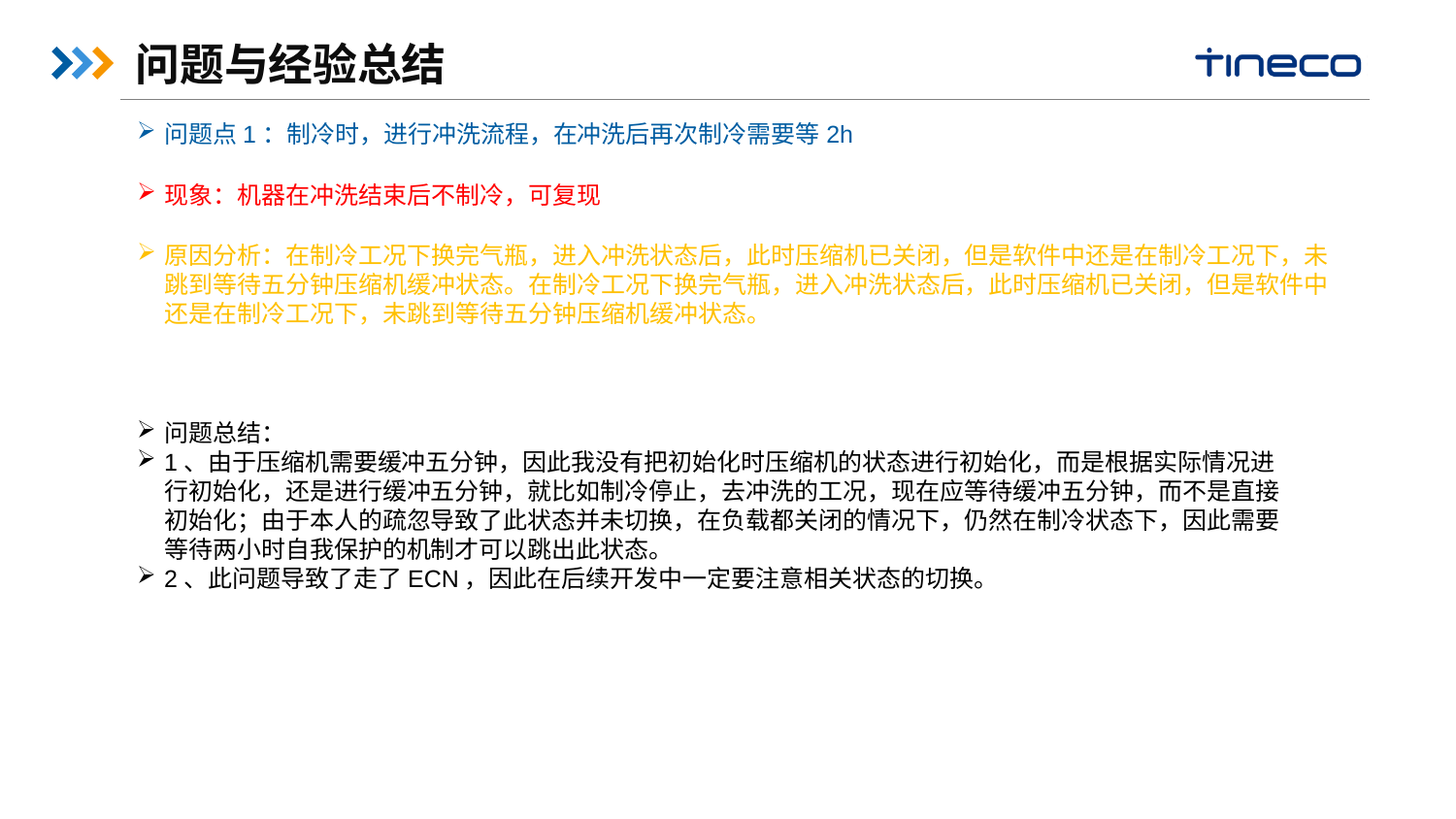

问题与经验总结
问题点1：制冷时，进行冲洗流程，在冲洗后再次制冷需要等2h
现象：机器在冲洗结束后不制冷，可复现
原因分析：在制冷工况下换完气瓶，进入冲洗状态后，此时压缩机已关闭，但是软件中还是在制冷工况下，未跳到等待五分钟压缩机缓冲状态。在制冷工况下换完气瓶，进入冲洗状态后，此时压缩机已关闭，但是软件中还是在制冷工况下，未跳到等待五分钟压缩机缓冲状态。
问题总结：
1、由于压缩机需要缓冲五分钟，因此我没有把初始化时压缩机的状态进行初始化，而是根据实际情况进行初始化，还是进行缓冲五分钟，就比如制冷停止，去冲洗的工况，现在应等待缓冲五分钟，而不是直接初始化；由于本人的疏忽导致了此状态并未切换，在负载都关闭的情况下，仍然在制冷状态下，因此需要等待两小时自我保护的机制才可以跳出此状态。
2、此问题导致了走了ECN，因此在后续开发中一定要注意相关状态的切换。